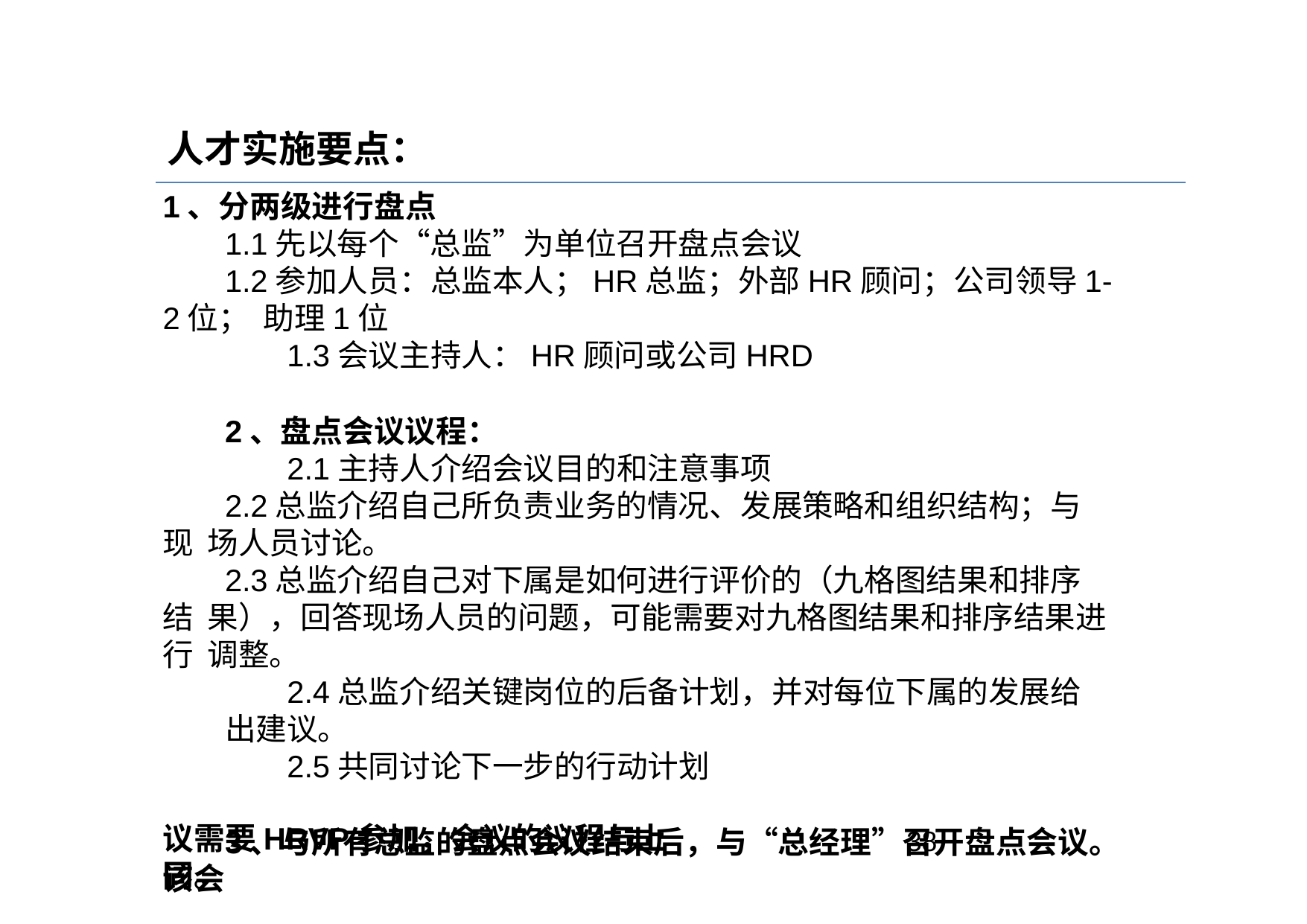

# 人才实施要点：

1、分两级进行盘点
1.1先以每个“总监”为单位召开盘点会议
1.2参加人员：总监本人；HR总监；外部HR顾问；公司领导1-2位；  助理1位
1.3会议主持人：HR顾问或公司HRD

2、盘点会议议程：
2.1主持人介绍会议目的和注意事项
2.2总监介绍自己所负责业务的情况、发展策略和组织结构；与现  场人员讨论。
2.3总监介绍自己对下属是如何进行评价的（九格图结果和排序结  果），回答现场人员的问题，可能需要对九格图结果和排序结果进行  调整。
2.4总监介绍关键岗位的后备计划，并对每位下属的发展给出建议。
2.5共同讨论下一步的行动计划

3、与所有总监的盘点会议结束后，与“总经理”召开盘点会议。该会
议需要HRVP参加，会议的议程与上同。
38